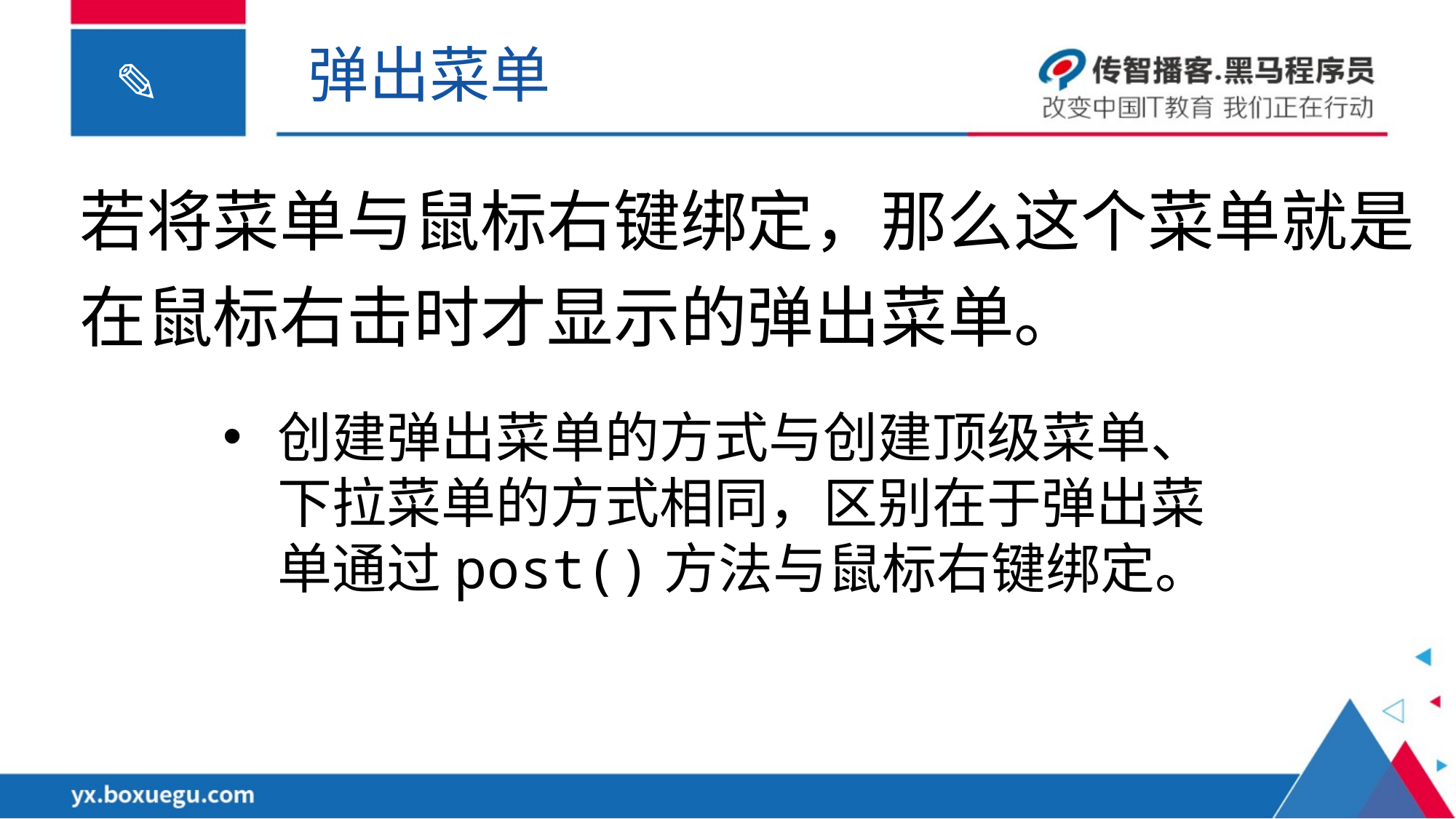

弹出菜单
若将菜单与鼠标右键绑定，那么这个菜单就是在鼠标右击时才显示的弹出菜单。
创建弹出菜单的方式与创建顶级菜单、下拉菜单的方式相同，区别在于弹出菜单通过post()方法与鼠标右键绑定。